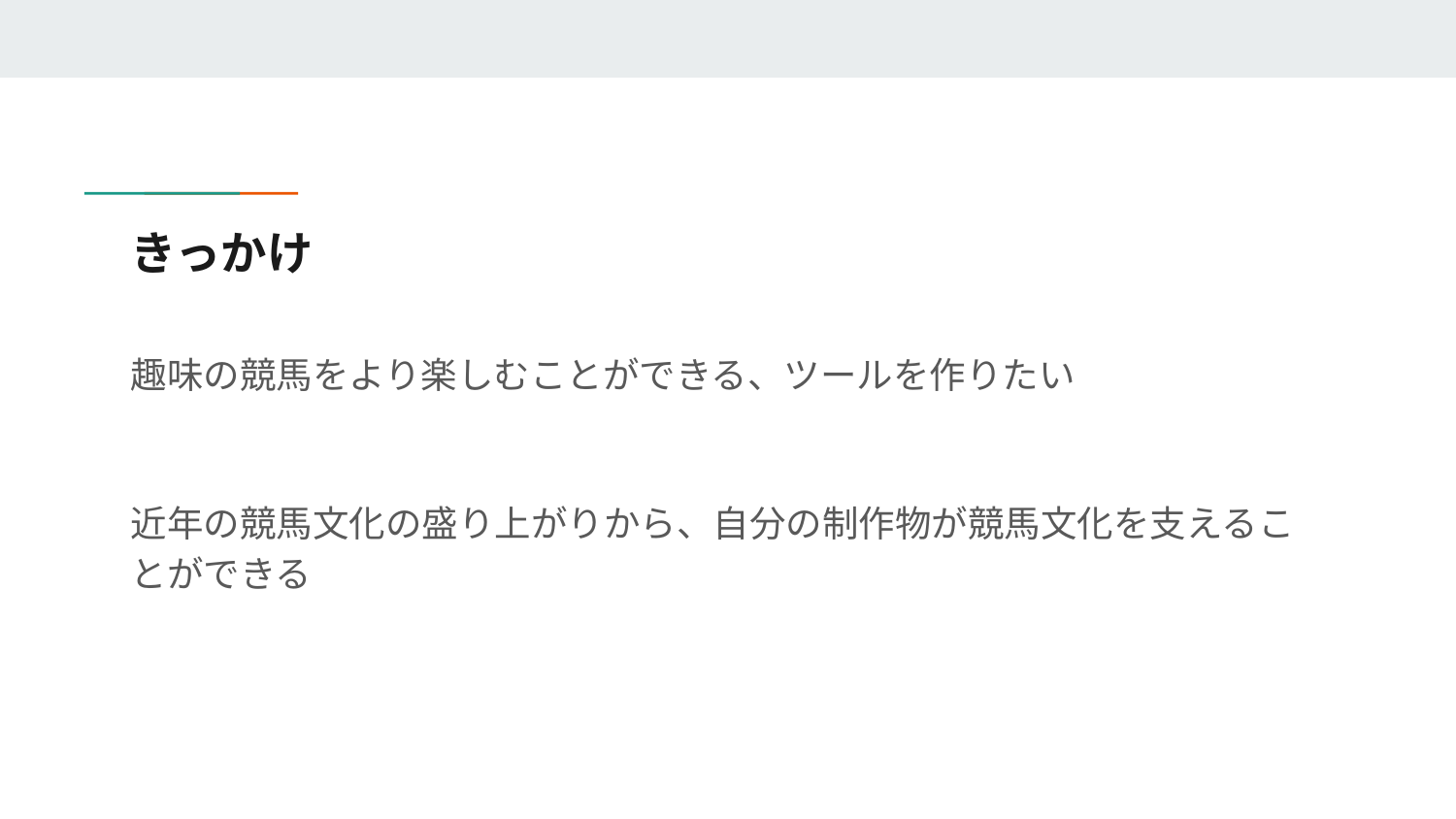

# きっかけ
趣味の競馬をより楽しむことができる、ツールを作りたい

近年の競馬文化の盛り上がりから、自分の制作物が競馬文化を支えることができる